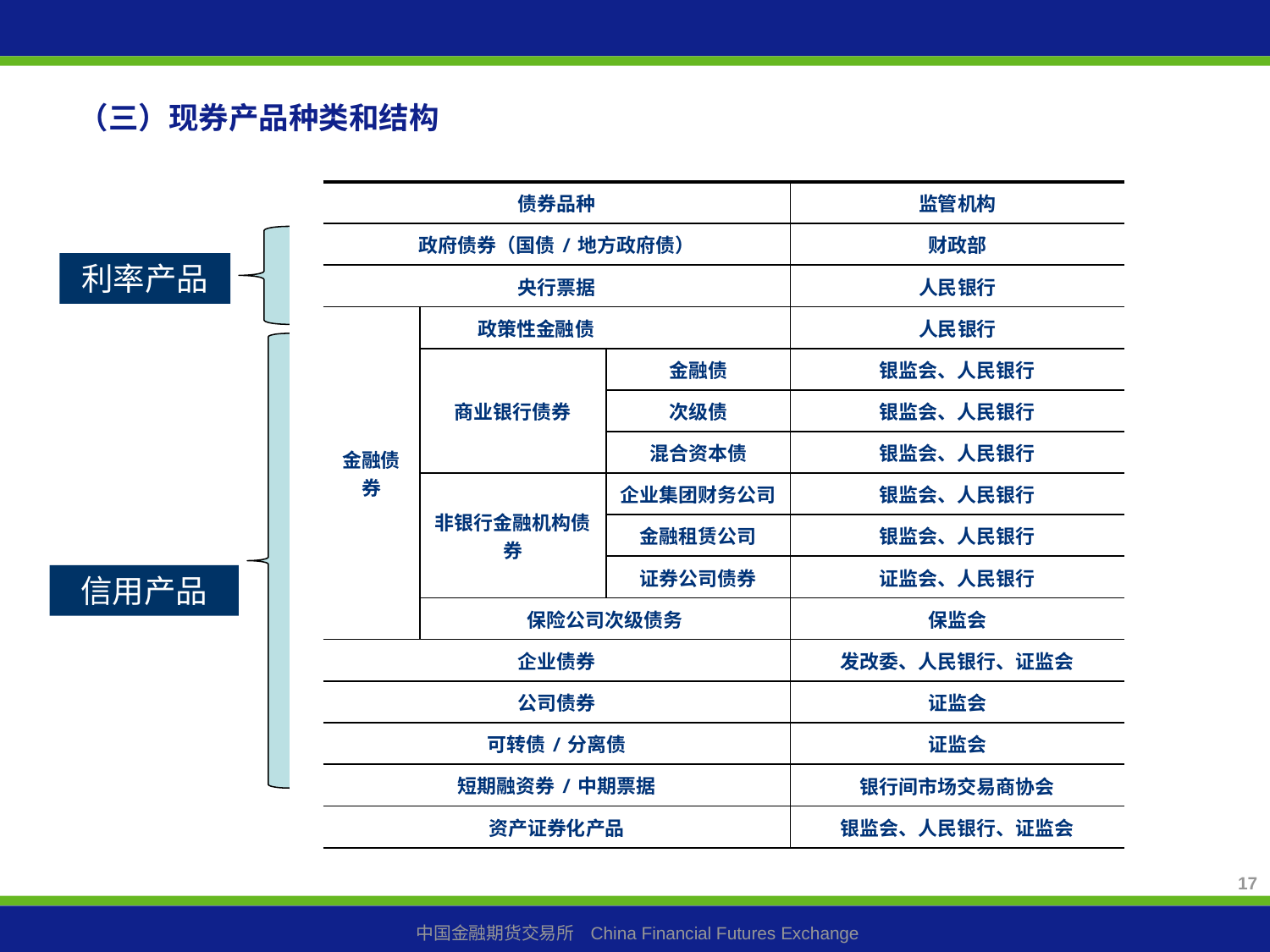

# （三）现券产品种类和结构
| 债券品种 |  |  | 监管机构 |
| --- | --- | --- | --- |
| 政府债券（国债/地方政府债） |  |  | 财政部 |
| 央行票据 |  |  | 人民银行 |
| 金融债券 | 政策性金融债 |  | 人民银行 |
|  | 商业银行债券 | 金融债 | 银监会、人民银行 |
|  |  | 次级债 | 银监会、人民银行 |
|  |  | 混合资本债 | 银监会、人民银行 |
|  | 非银行金融机构债券 | 企业集团财务公司 | 银监会、人民银行 |
|  |  | 金融租赁公司 | 银监会、人民银行 |
|  |  | 证券公司债券 | 证监会、人民银行 |
|  | 保险公司次级债务 |  | 保监会 |
| 企业债券 |  |  | 发改委、人民银行、证监会 |
| 公司债券 |  |  | 证监会 |
| 可转债/分离债 |  |  | 证监会 |
| 短期融资券/中期票据 |  |  | 银行间市场交易商协会 |
| 资产证券化产品 |  |  | 银监会、人民银行、证监会 |

利率产品

信用产品
17